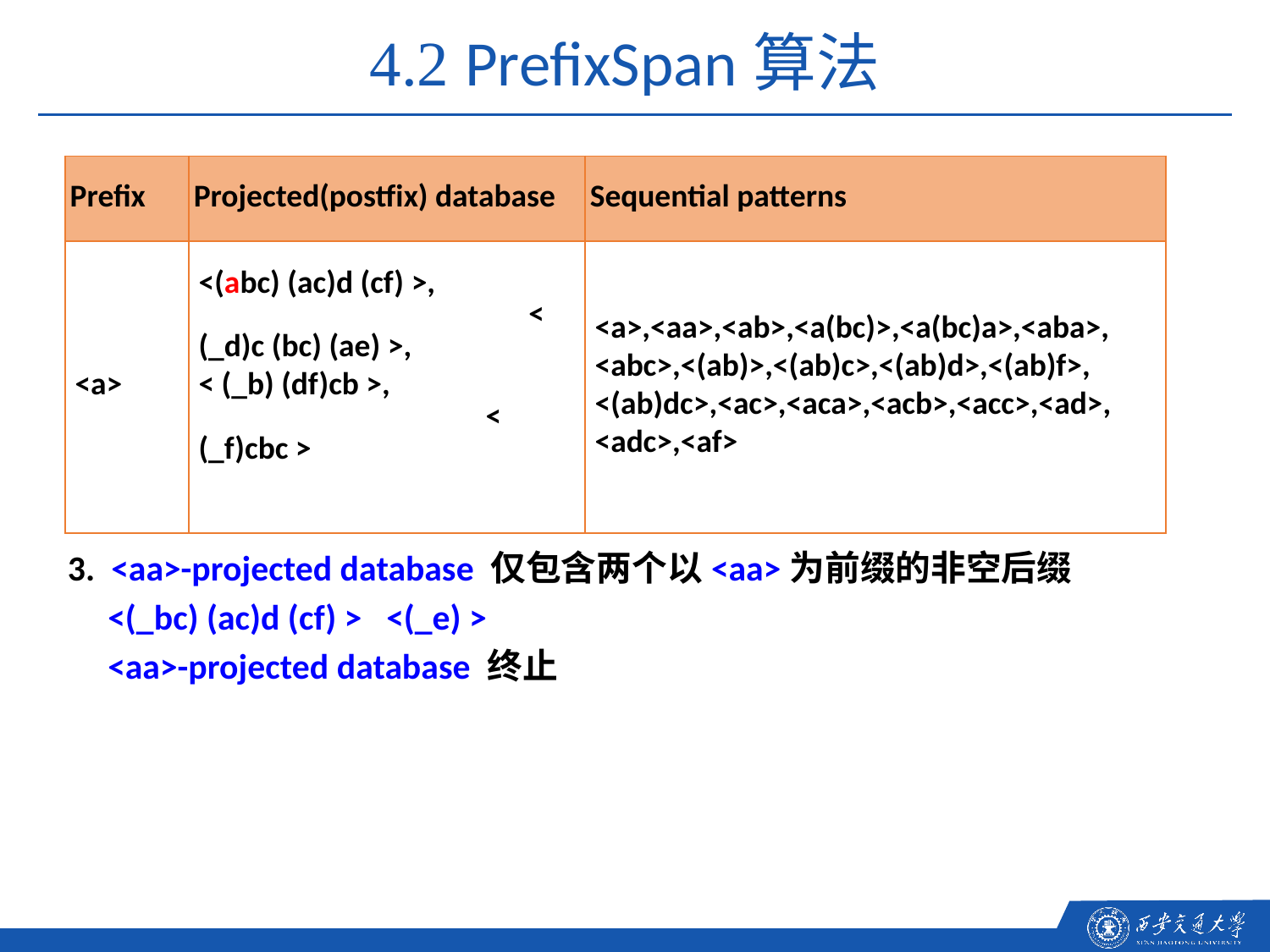

4.2 PrefixSpan算法
| Prefix | Projected(postfix) database | Sequential patterns |
| --- | --- | --- |
| <a> | <(abc) (ac)d (cf) >, < (\_d)c (bc) (ae) >, < (\_b) (df)cb >, < (\_f)cbc > | <a>,<aa>,<ab>,<a(bc)>,<a(bc)a>,<aba>, <abc>,<(ab)>,<(ab)c>,<(ab)d>,<(ab)f>, <(ab)dc>,<ac>,<aca>,<acb>,<acc>,<ad>, <adc>,<af> |

3.  <aa>-projected database 仅包含两个以<aa>为前缀的非空后缀
     <(_bc) (ac)d (cf) >   <(_e) >
     <aa>-projected database 终止